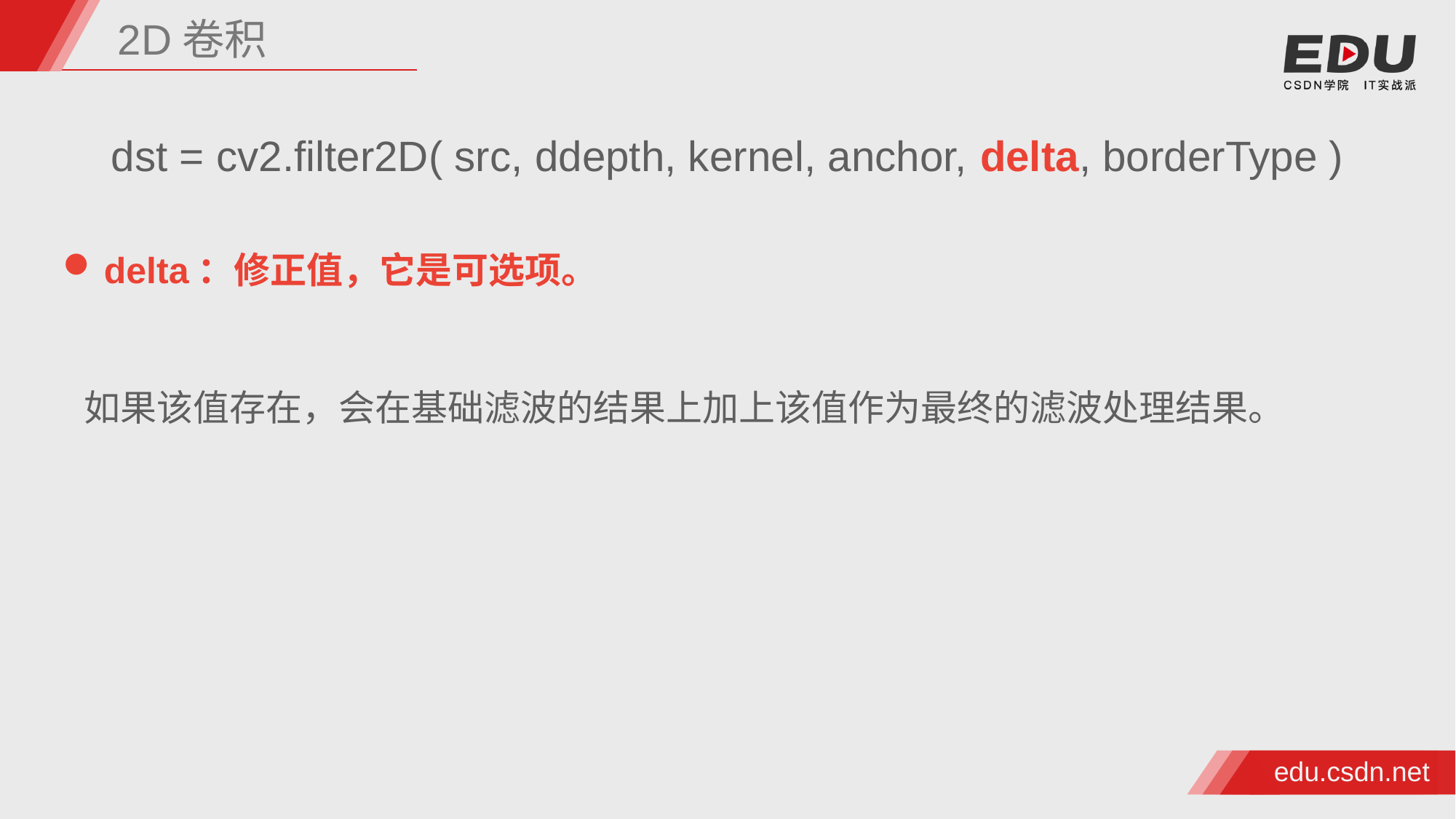

2D卷积

dst = cv2.filter2D( src, ddepth, kernel, anchor, delta, borderType )
delta：修正值，它是可选项。
如果该值存在，会在基础滤波的结果上加上该值作为最终的滤波处理结果。